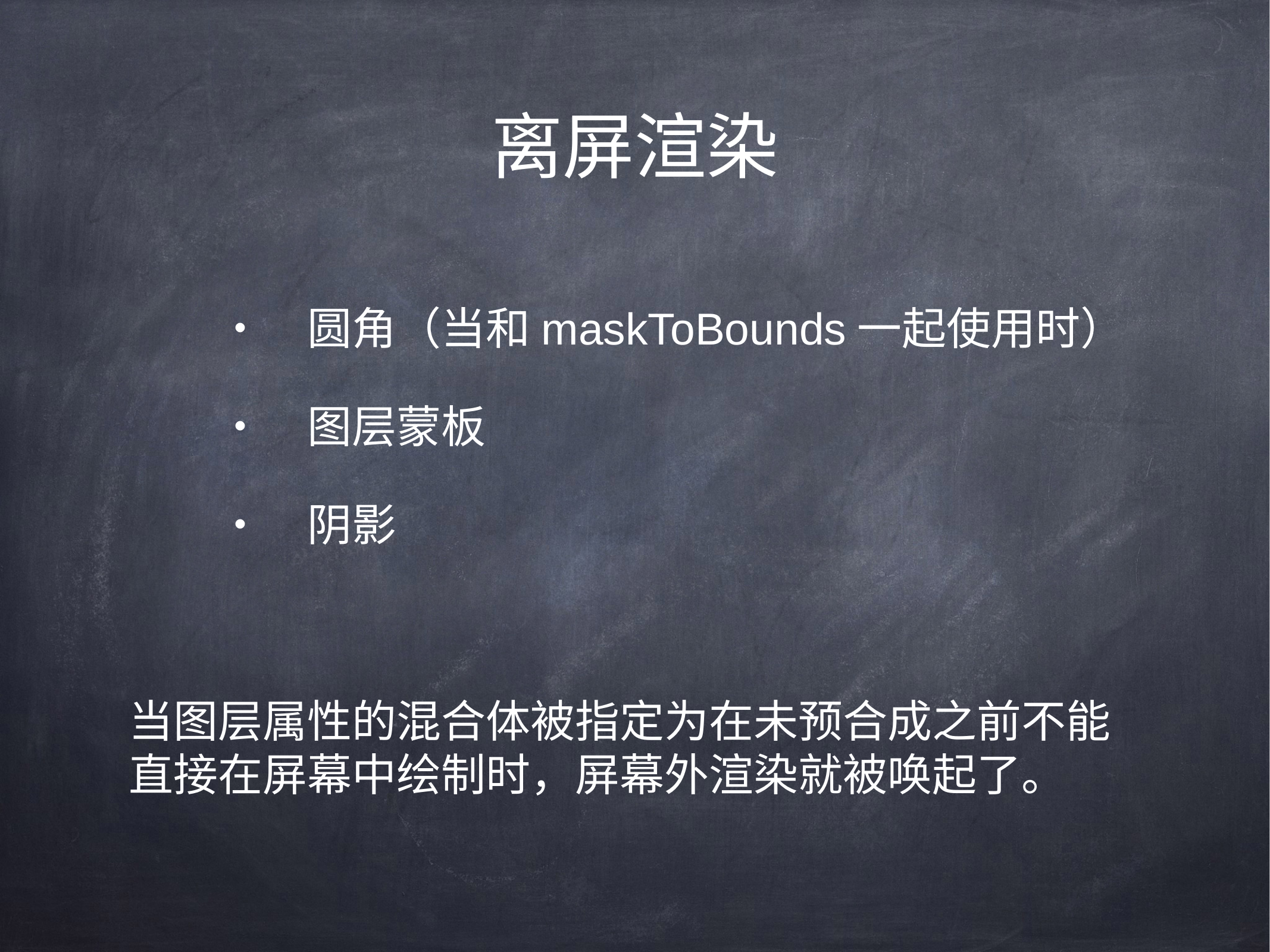

# 离屏渲染
	•	圆角（当和maskToBounds一起使用时）
	•	图层蒙板
	•	阴影

当图层属性的混合体被指定为在未预合成之前不能直接在屏幕中绘制时，屏幕外渲染就被唤起了。